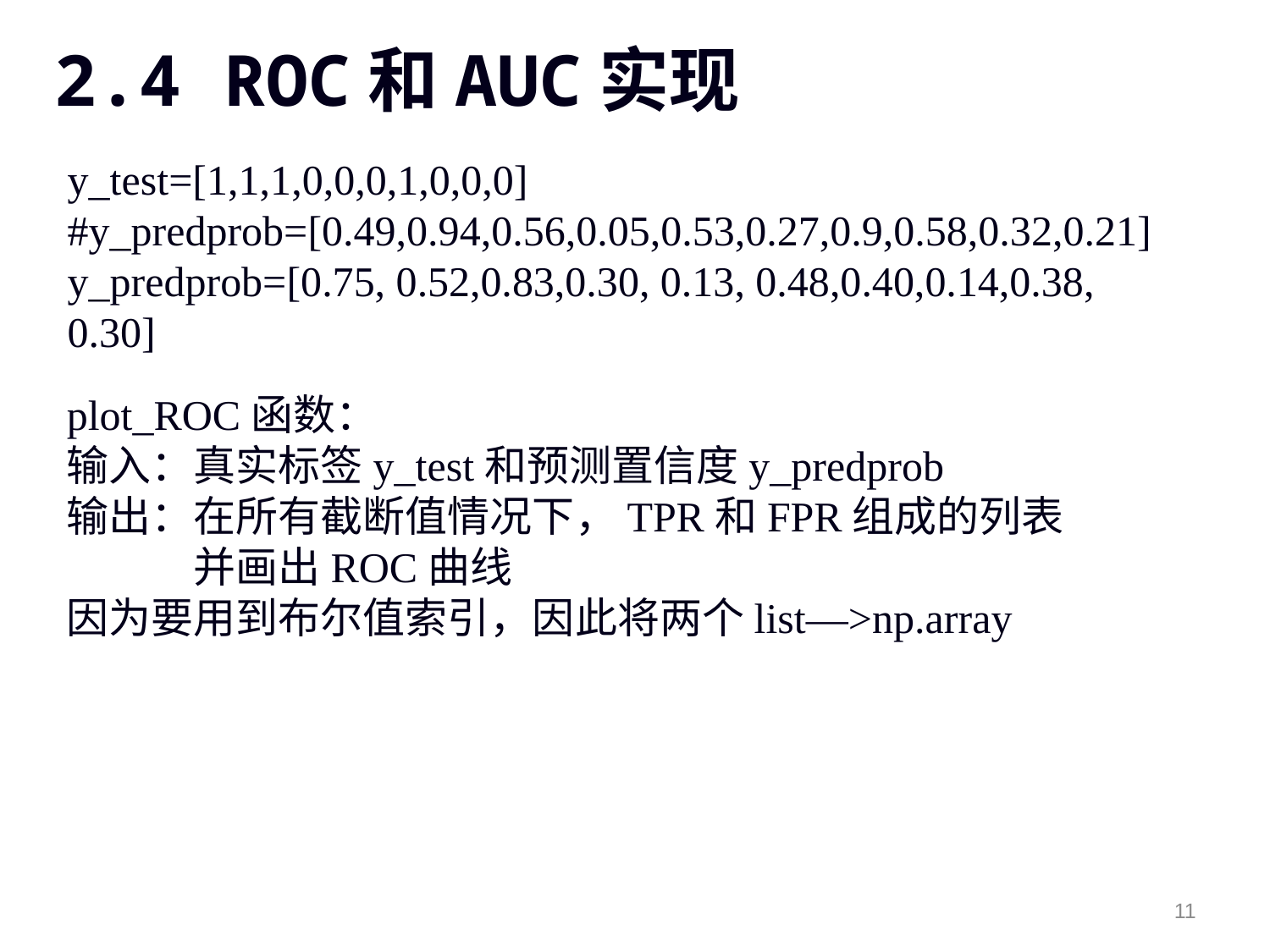

# 2.4 ROC和AUC实现
y_test=[1,1,1,0,0,0,1,0,0,0]
#y_predprob=[0.49,0.94,0.56,0.05,0.53,0.27,0.9,0.58,0.32,0.21]
y_predprob=[0.75, 0.52,0.83,0.30, 0.13, 0.48,0.40,0.14,0.38, 0.30]
plot_ROC函数：
输入：真实标签y_test和预测置信度y_predprob
输出：在所有截断值情况下，TPR和FPR组成的列表
	并画出ROC曲线
因为要用到布尔值索引，因此将两个list—>np.array